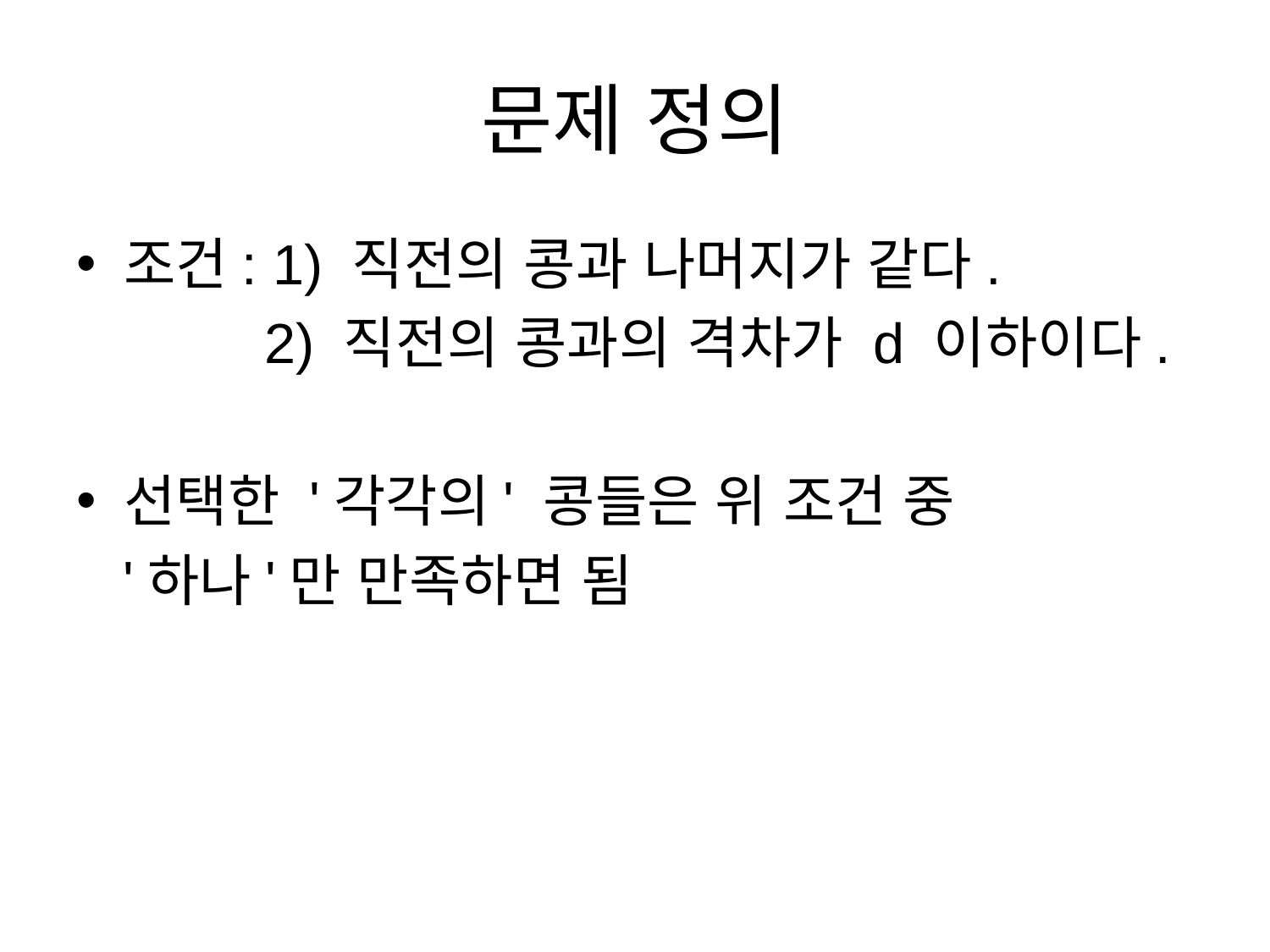

# 문제 정의
조건: 1) 직전의 콩과 나머지가 같다.
            2) 직전의 콩과의 격차가 d 이하이다.

선택한 '각각의' 콩들은 위 조건 중
   '하나'만 만족하면 됨